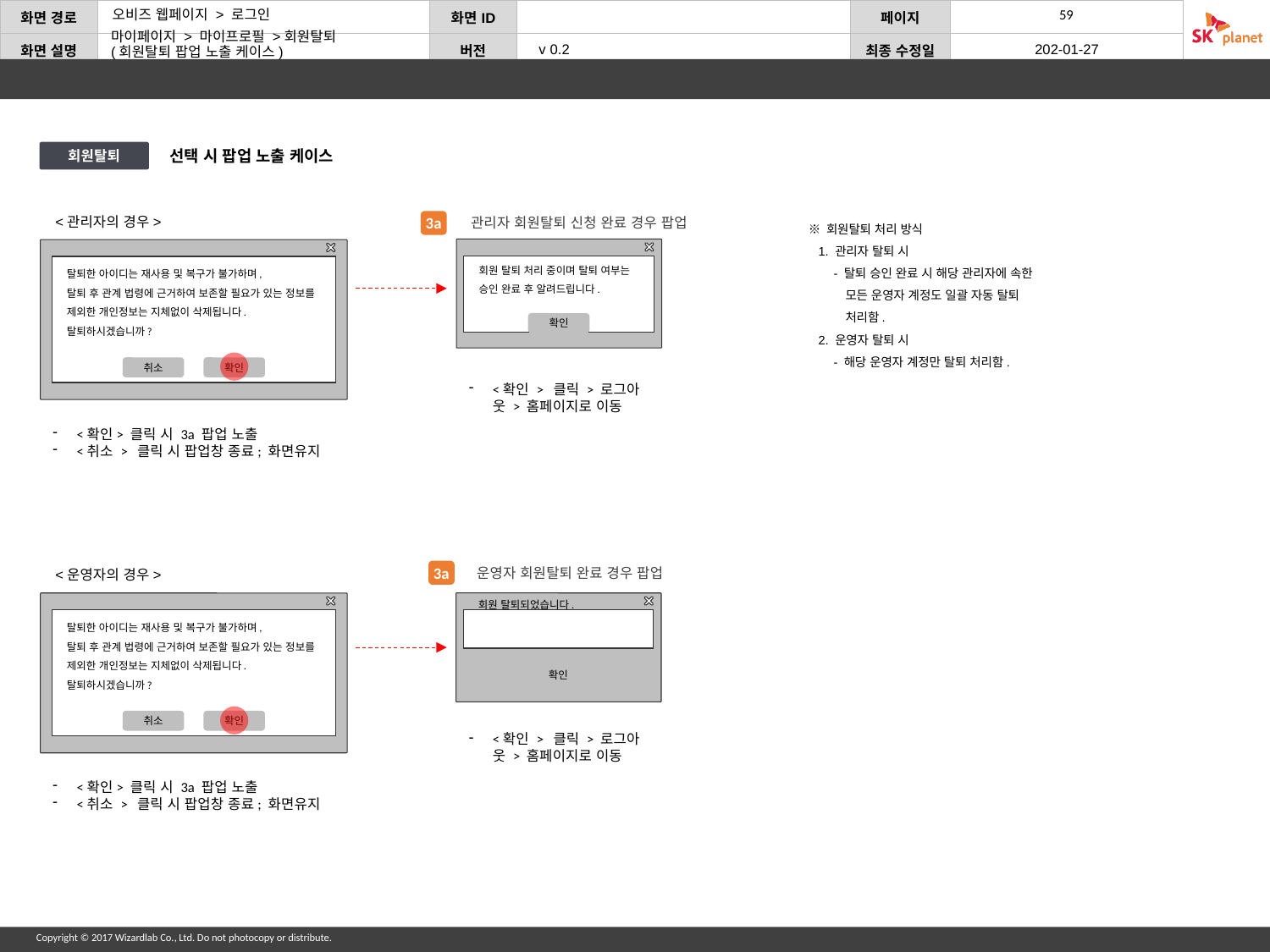

마이페이지 > 마이프로필 >회원탈퇴
(회원탈퇴 팝업 노출 케이스)
선택 시 팝업 노출 케이스
회원탈퇴
<관리자의 경우>
3a

※ 회원탈퇴 처리 방식
   1. 관리자 탈퇴 시
- 탈퇴 승인 완료 시 해당 관리자에 속한 모든 운영자 계정도 일괄 자동 탈퇴 처리함.
   2. 운영자 탈퇴 시
- 해당 운영자 계정만 탈퇴 처리함.
관리자 회원탈퇴 신청 완료 경우 팝업

회원 탈퇴 처리 중이며 탈퇴 여부는 승인 완료 후 알려드립니다.
확인

탈퇴한 아이디는 재사용 및 복구가 불가하며,
탈퇴 후 관계 법령에 근거하여 보존할 필요가 있는 정보를 제외한 개인정보는 지체없이 삭제됩니다.
탈퇴하시겠습니까?
취소
확인

<확인 >  클릭 > 로그아웃 > 홈페이지로 이동
<확인> 클릭 시 3a 팝업 노출
<취소 >  클릭 시 팝업창 종료; 화면유지
3a

운영자 회원탈퇴 완료 경우 팝업
<운영자의 경우>

탈퇴한 아이디는 재사용 및 복구가 불가하며,
탈퇴 후 관계 법령에 근거하여 보존할 필요가 있는 정보를 제외한 개인정보는 지체없이 삭제됩니다.
탈퇴하시겠습니까?
취소
확인

회원 탈퇴되었습니다.
확인

<확인 >  클릭 > 로그아웃 > 홈페이지로 이동
<확인> 클릭 시 3a 팝업 노출
<취소 >  클릭 시 팝업창 종료; 화면유지